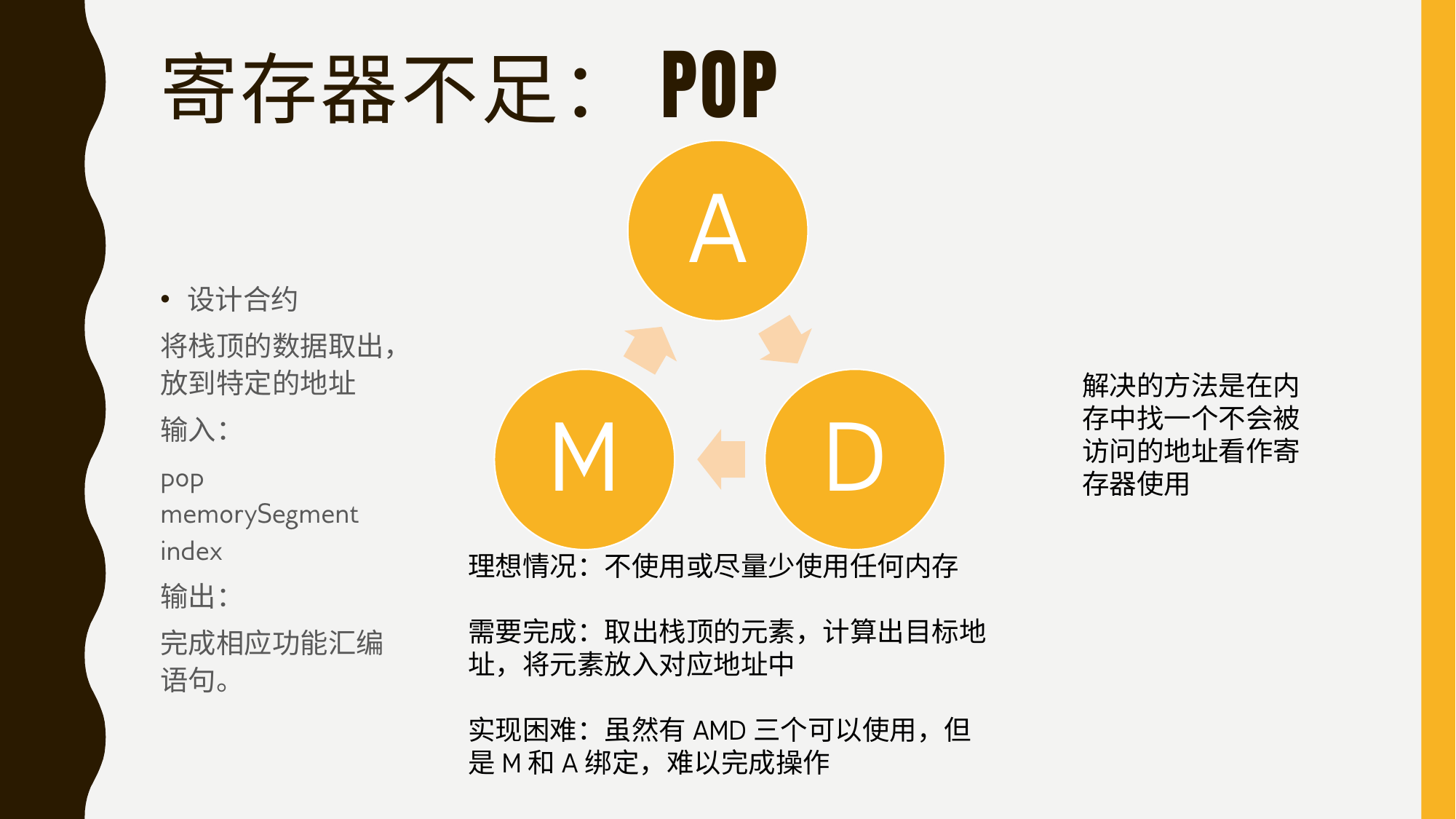

# 寄存器不足：POP
A

D

M

设计合约
将栈顶的数据取出，放到特定的地址
输入：
pop memorySegment index
输出：
完成相应功能汇编语句。
解决的方法是在内存中找一个不会被访问的地址看作寄存器使用
理想情况：不使用或尽量少使用任何内存

需要完成：取出栈顶的元素，计算出目标地址，将元素放入对应地址中

实现困难：虽然有AMD三个可以使用，但是M和A绑定，难以完成操作